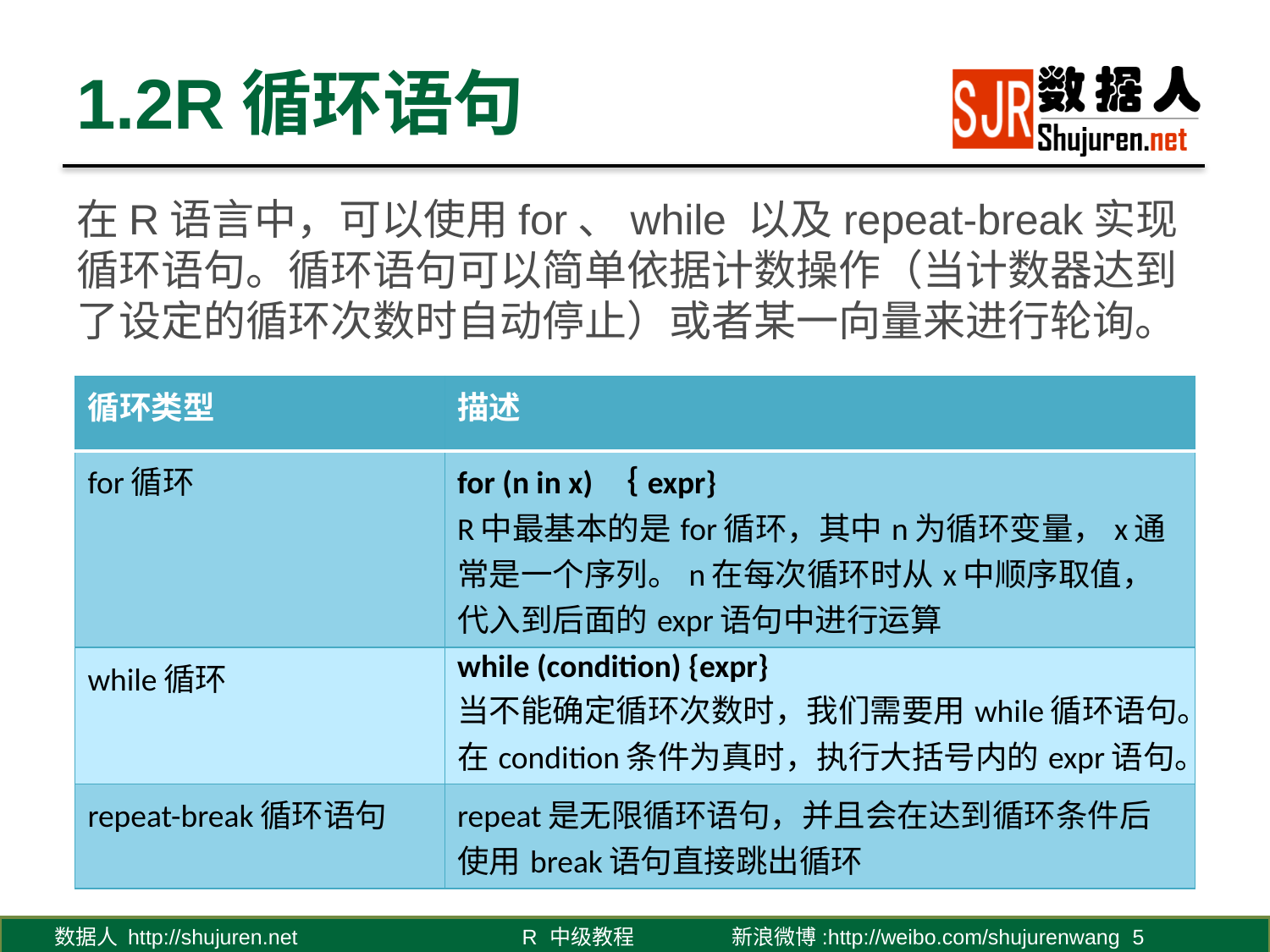

# 1.2R循环语句
在R语言中，可以使用for、while 以及repeat-break实现循环语句。循环语句可以简单依据计数操作（当计数器达到了设定的循环次数时自动停止）或者某一向量来进行轮询。

| 循环类型 | 描述 |
| --- | --- |
| for循环 | for (n in x) ｛expr} R中最基本的是for循环，其中n为循环变量，x通常是一个序列。n在每次循环时从x中顺序取值，代入到后面的expr语句中进行运算 |
| while循环 | while (condition) {expr} 当不能确定循环次数时，我们需要用while循环语句。在condition条件为真时，执行大括号内的expr语句。 |
| repeat-break循环语句 | repeat是无限循环语句，并且会在达到循环条件后使用break语句直接跳出循环 |